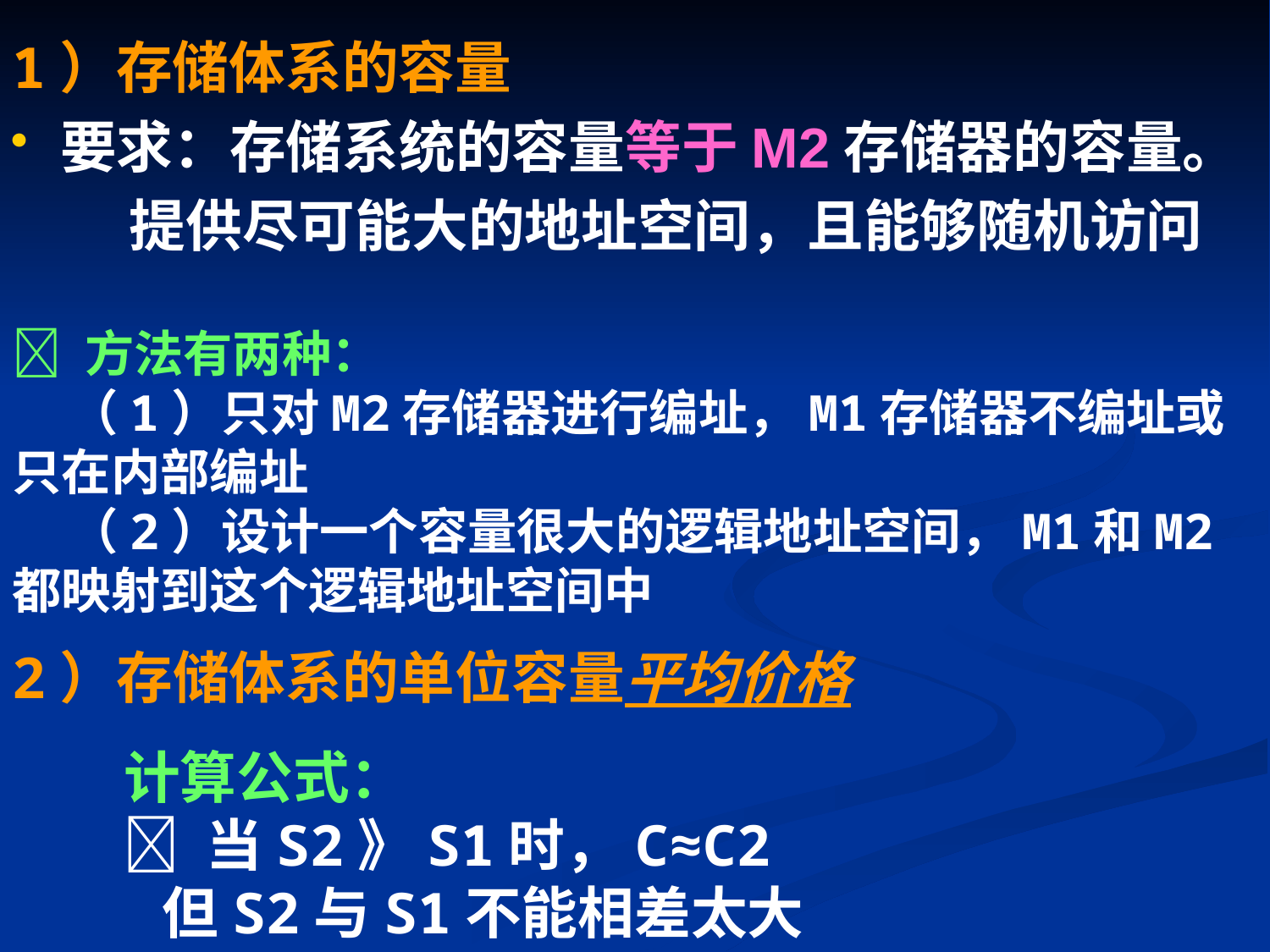

1）存储体系的容量
要求：存储系统的容量等于M2存储器的容量。
        提供尽可能大的地址空间，且能够随机访问
• 方法有两种：
    （1）只对M2存储器进行编址，M1存储器不编址或只在内部编址
    （2）设计一个容量很大的逻辑地址空间，M1和M2都映射到这个逻辑地址空间中
2）存储体系的单位容量平均价格
 计算公式：
  • 当S2》S1时，C≈C2
    但S2与S1不能相差太大